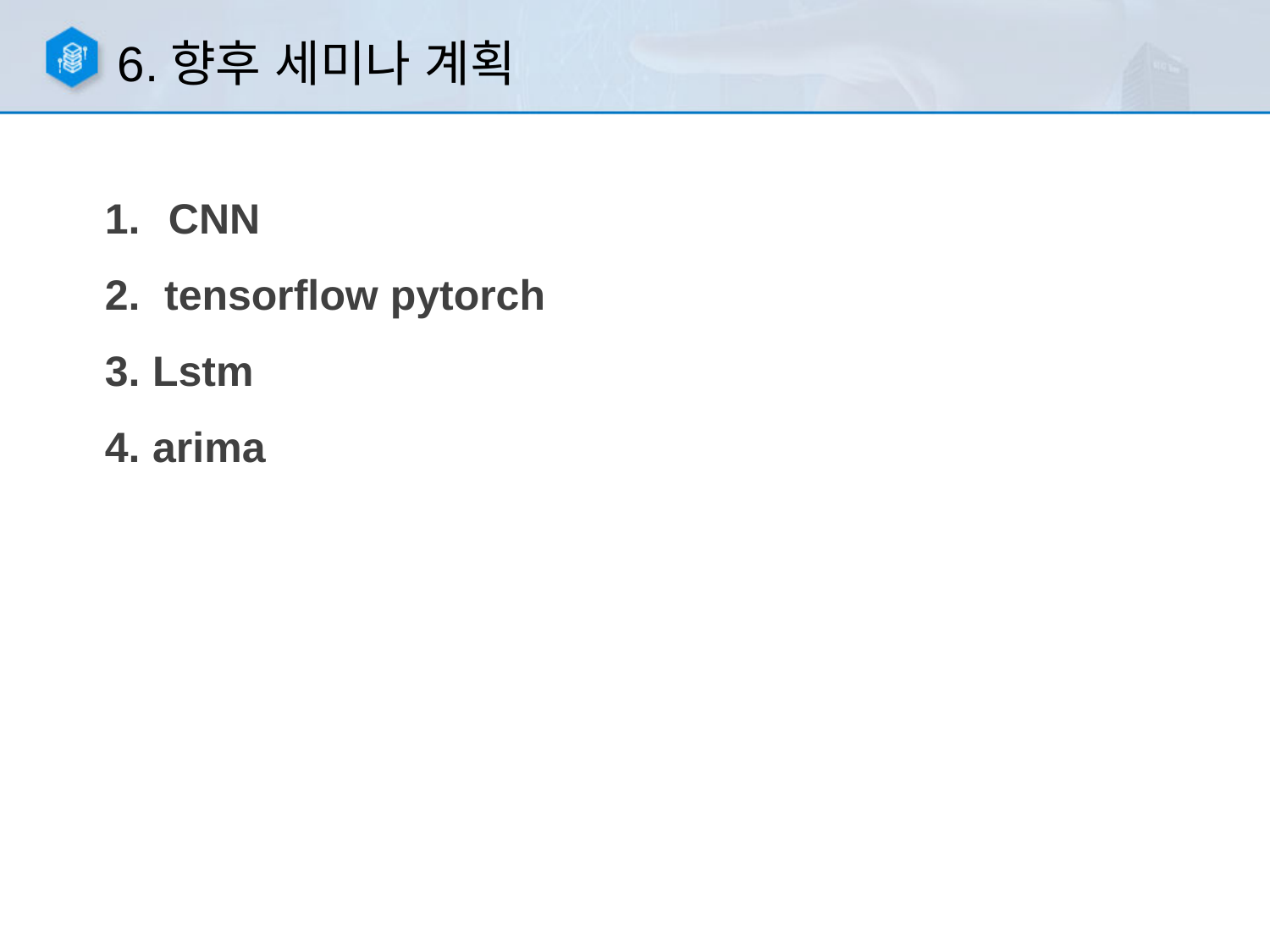

6.향후 세미나 계획
CNN
 tensorflow pytorch
Lstm
arima